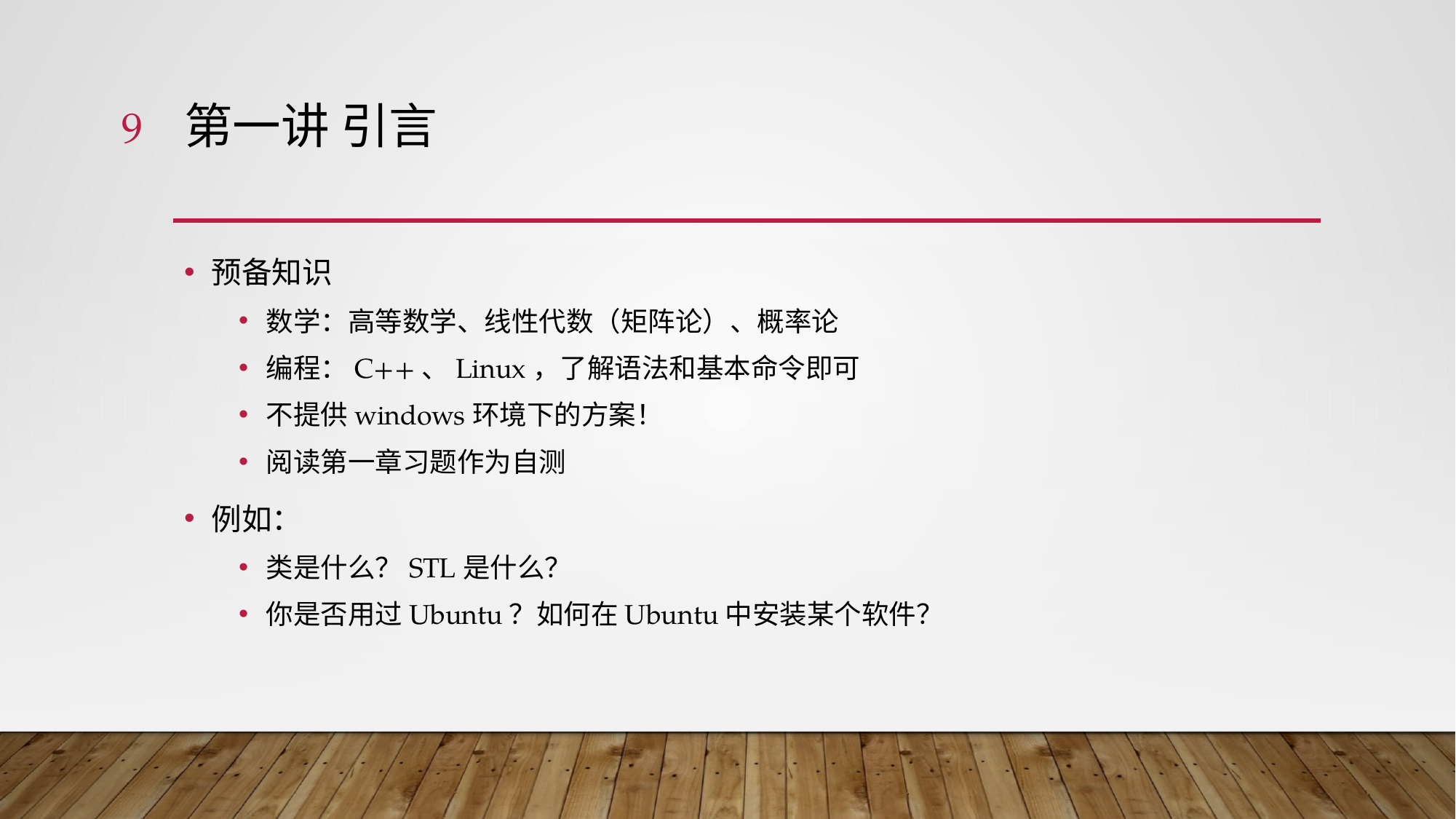

9
# 第一讲 引言
预备知识
数学：高等数学、线性代数（矩阵论）、概率论
编程：C++、Linux，了解语法和基本命令即可
不提供windows环境下的方案！
阅读第一章习题作为自测
例如：
类是什么？STL是什么？
你是否用过Ubuntu？如何在Ubuntu中安装某个软件？